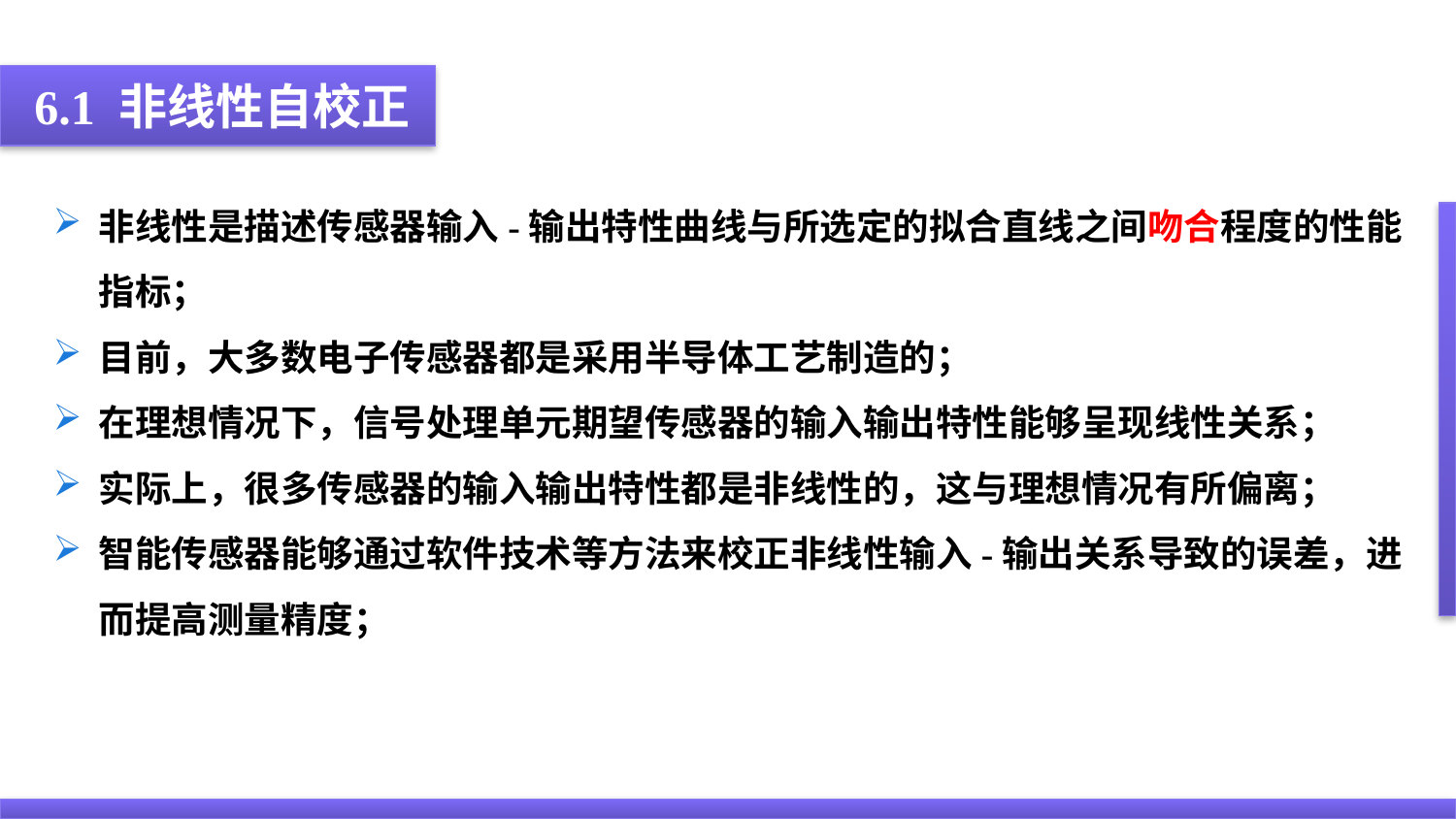

6.1 非线性自校正
非线性是描述传感器输入-输出特性曲线与所选定的拟合直线之间吻合程度的性能指标；
目前，大多数电子传感器都是采用半导体工艺制造的；
在理想情况下，信号处理单元期望传感器的输入输出特性能够呈现线性关系；
实际上，很多传感器的输入输出特性都是非线性的，这与理想情况有所偏离；
智能传感器能够通过软件技术等方法来校正非线性输入-输出关系导致的误差，进而提高测量精度；